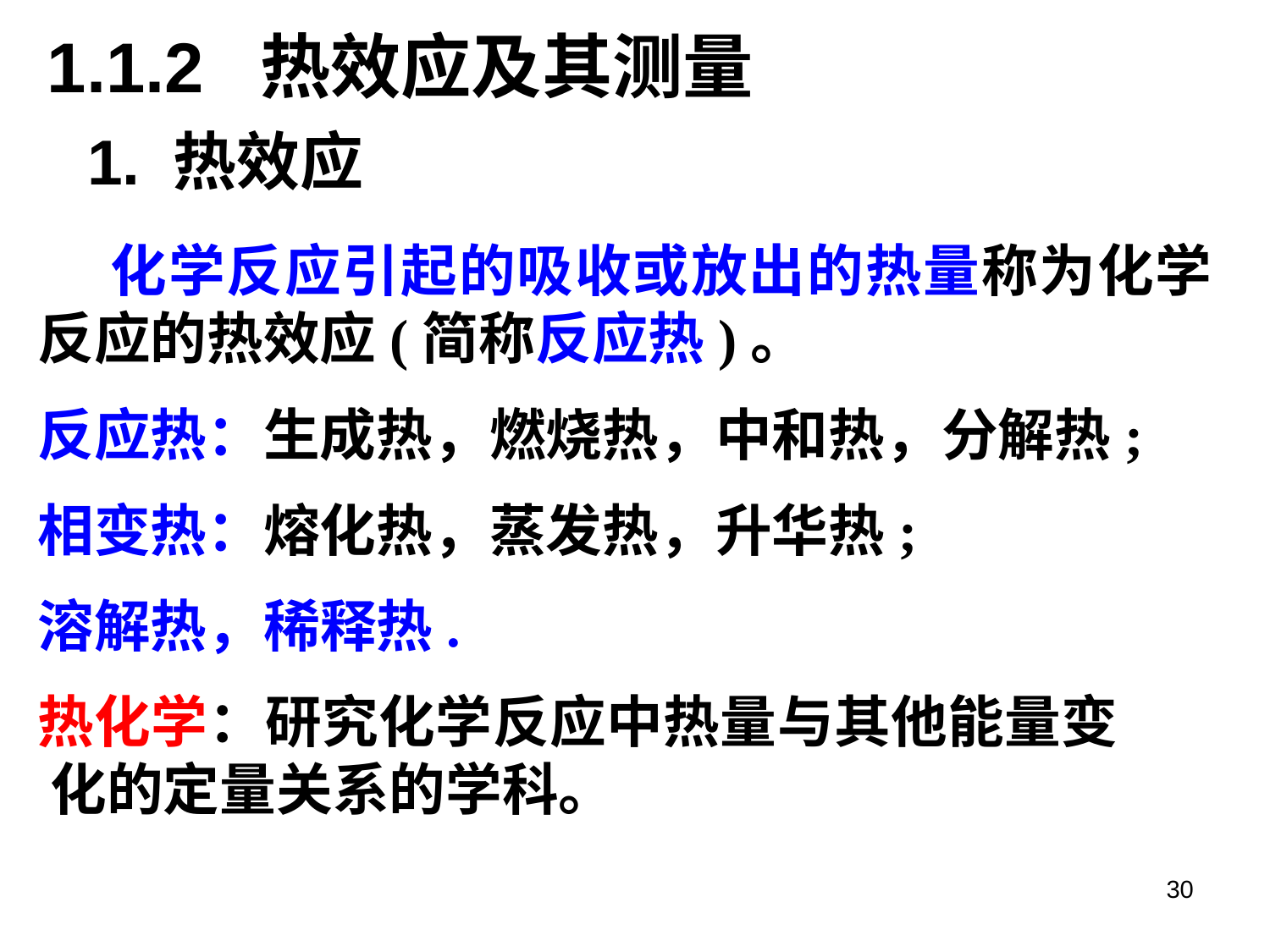

1.1.2  热效应及其测量
1. 热效应
    化学反应引起的吸收或放出的热量称为化学反应的热效应(简称反应热)。
反应热：生成热，燃烧热，中和热，分解热;
相变热：熔化热，蒸发热，升华热;
溶解热，稀释热.
热化学：研究化学反应中热量与其他能量变         化的定量关系的学科。
30